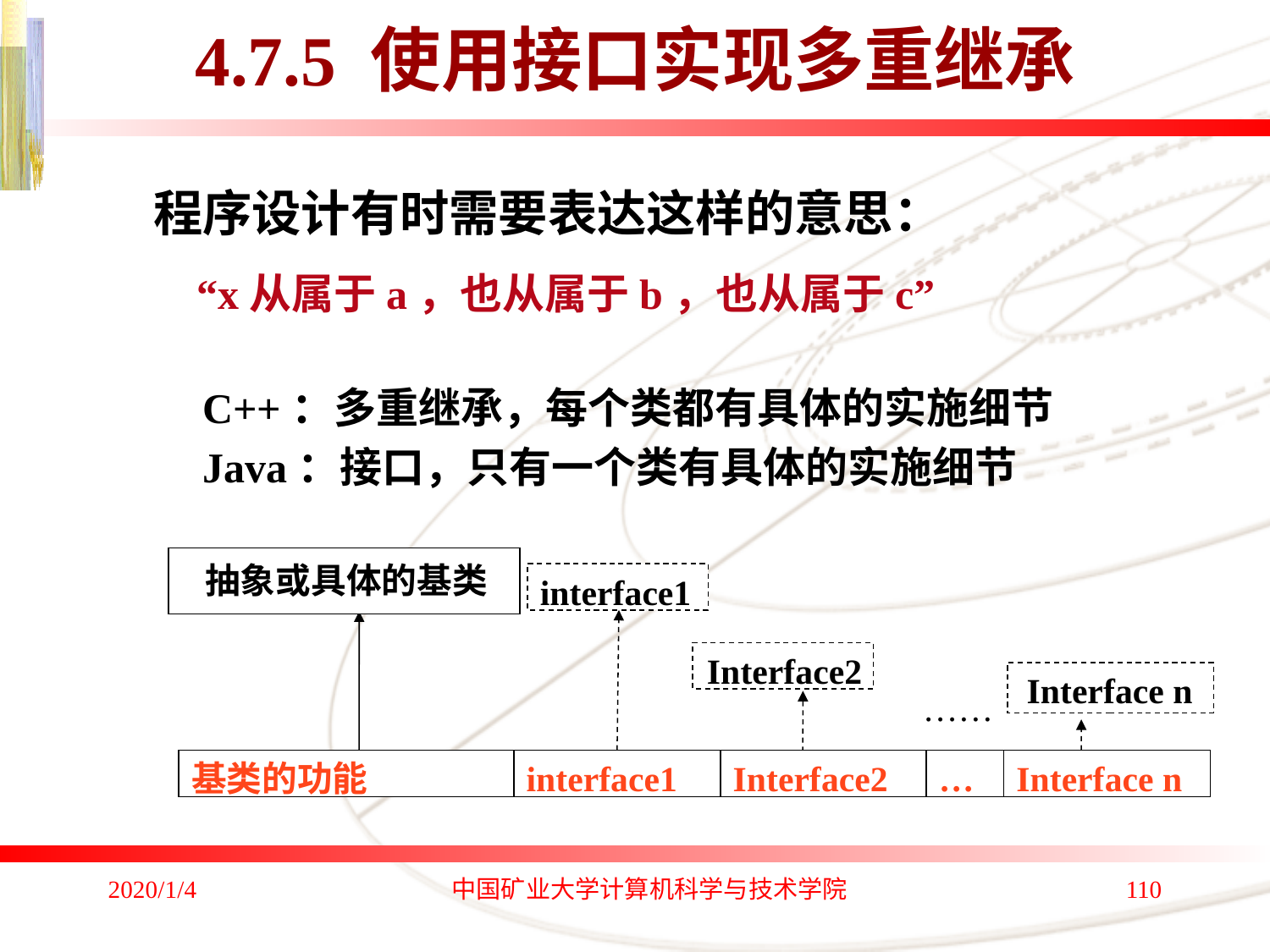

# 4.7.5 使用接口实现多重继承
   程序设计有时需要表达这样的意思：
          “x从属于a，也从属于b，也从属于c”

C++：多重继承，每个类都有具体的实施细节
Java：接口，只有一个类有具体的实施细节

抽象或具体的基类

interface1

Interface2
Interface n

……

基类的功能

interface1

Interface2

…

Interface n
2020/1/4
中国矿业大学计算机科学与技术学院
110